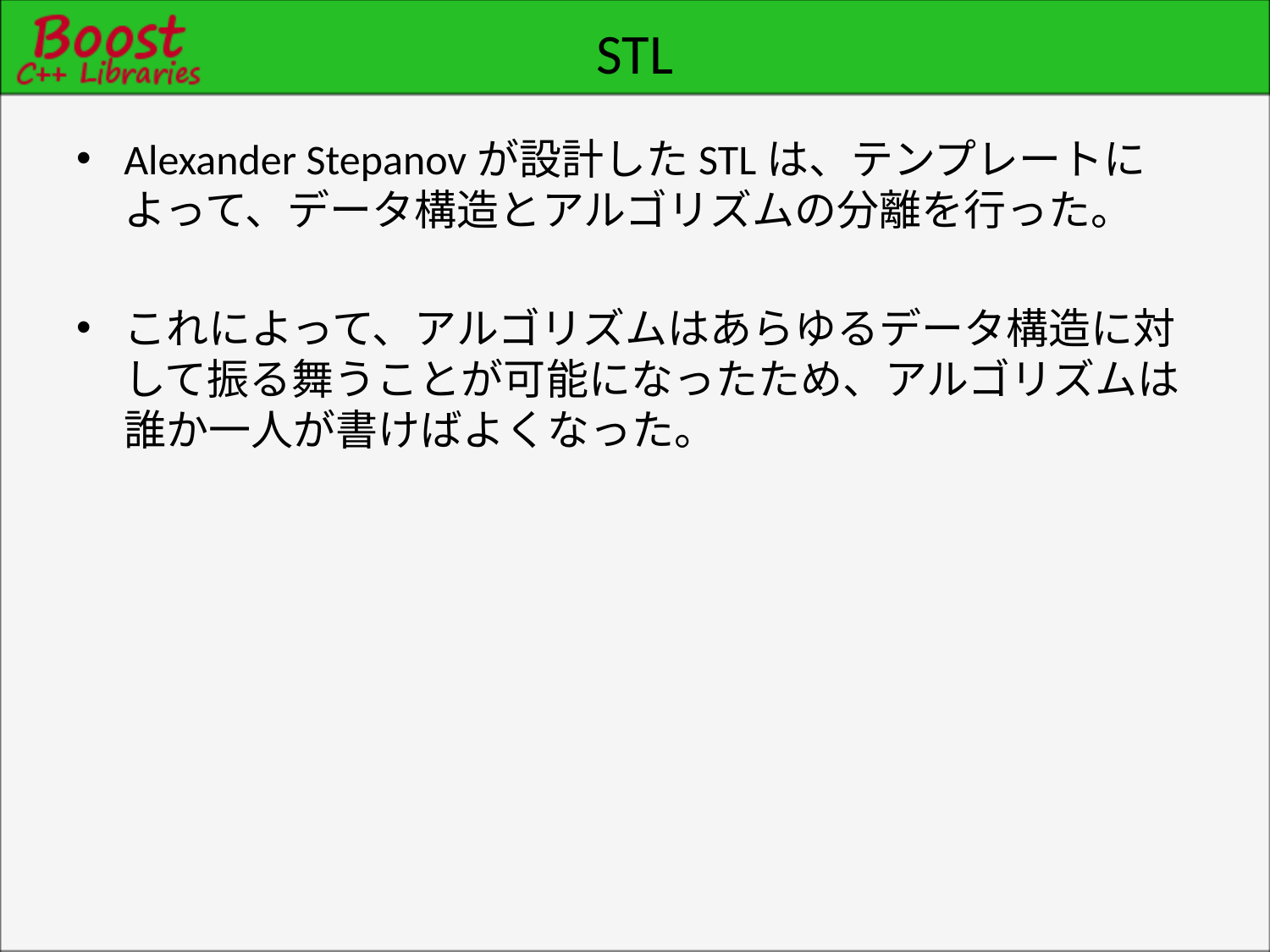

# STL
Alexander Stepanovが設計したSTLは、テンプレートによって、データ構造とアルゴリズムの分離を行った。

これによって、アルゴリズムはあらゆるデータ構造に対して振る舞うことが可能になったため、アルゴリズムは誰か一人が書けばよくなった。